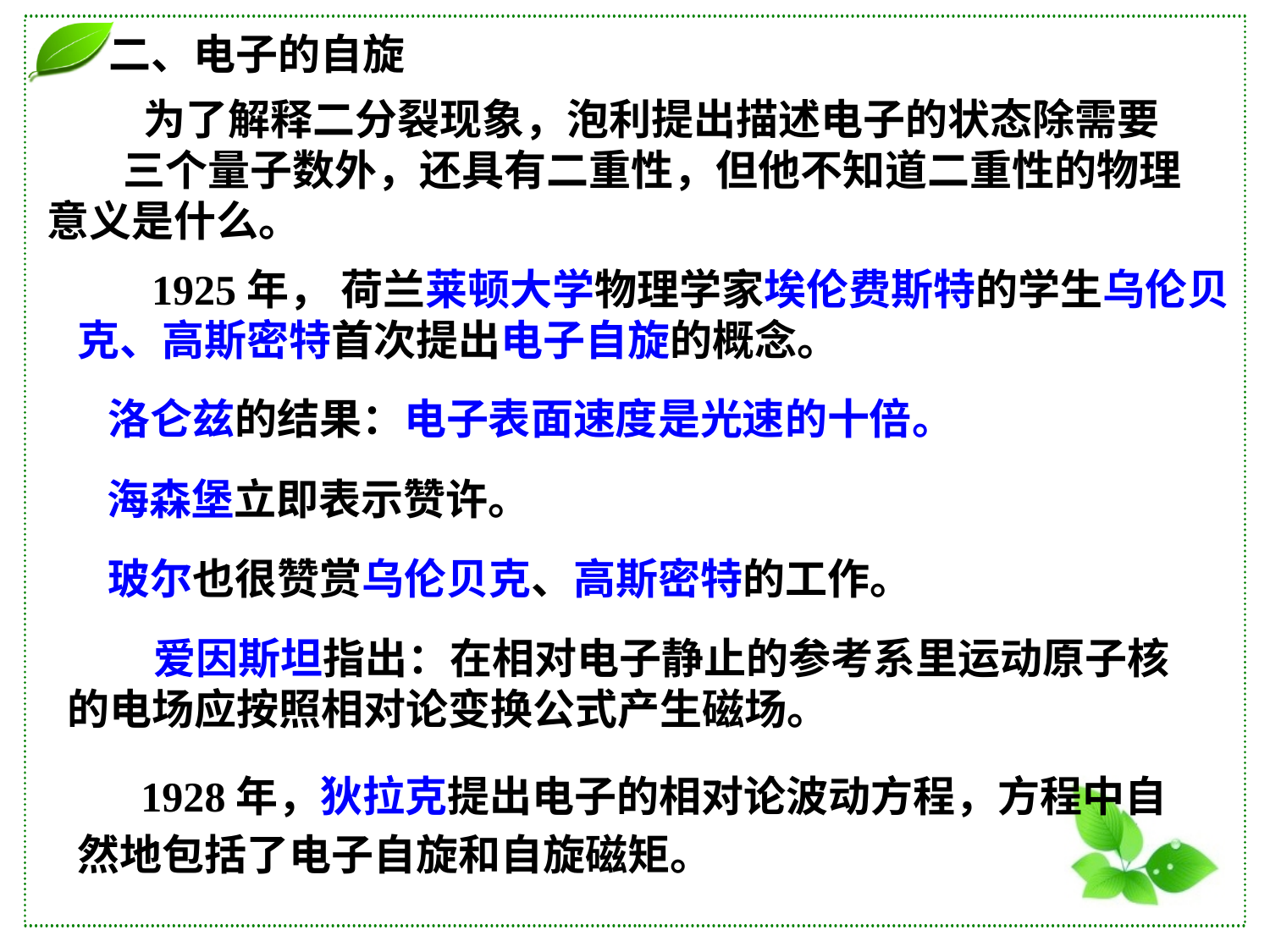

二、电子的自旋
         为了解释二分裂现象，泡利提出描述电子的状态除需要              三个量子数外，还具有二重性，但他不知道二重性的物理意义是什么。
       1925年， 荷兰莱顿大学物理学家埃伦费斯特的学生乌伦贝克、高斯密特首次提出电子自旋的概念。
洛仑兹的结果：电子表面速度是光速的十倍。
海森堡立即表示赞许。
玻尔也很赞赏乌伦贝克、高斯密特的工作。
        爱因斯坦指出：在相对电子静止的参考系里运动原子核的电场应按照相对论变换公式产生磁场。
      1928年，狄拉克提出电子的相对论波动方程，方程中自然地包括了电子自旋和自旋磁矩。